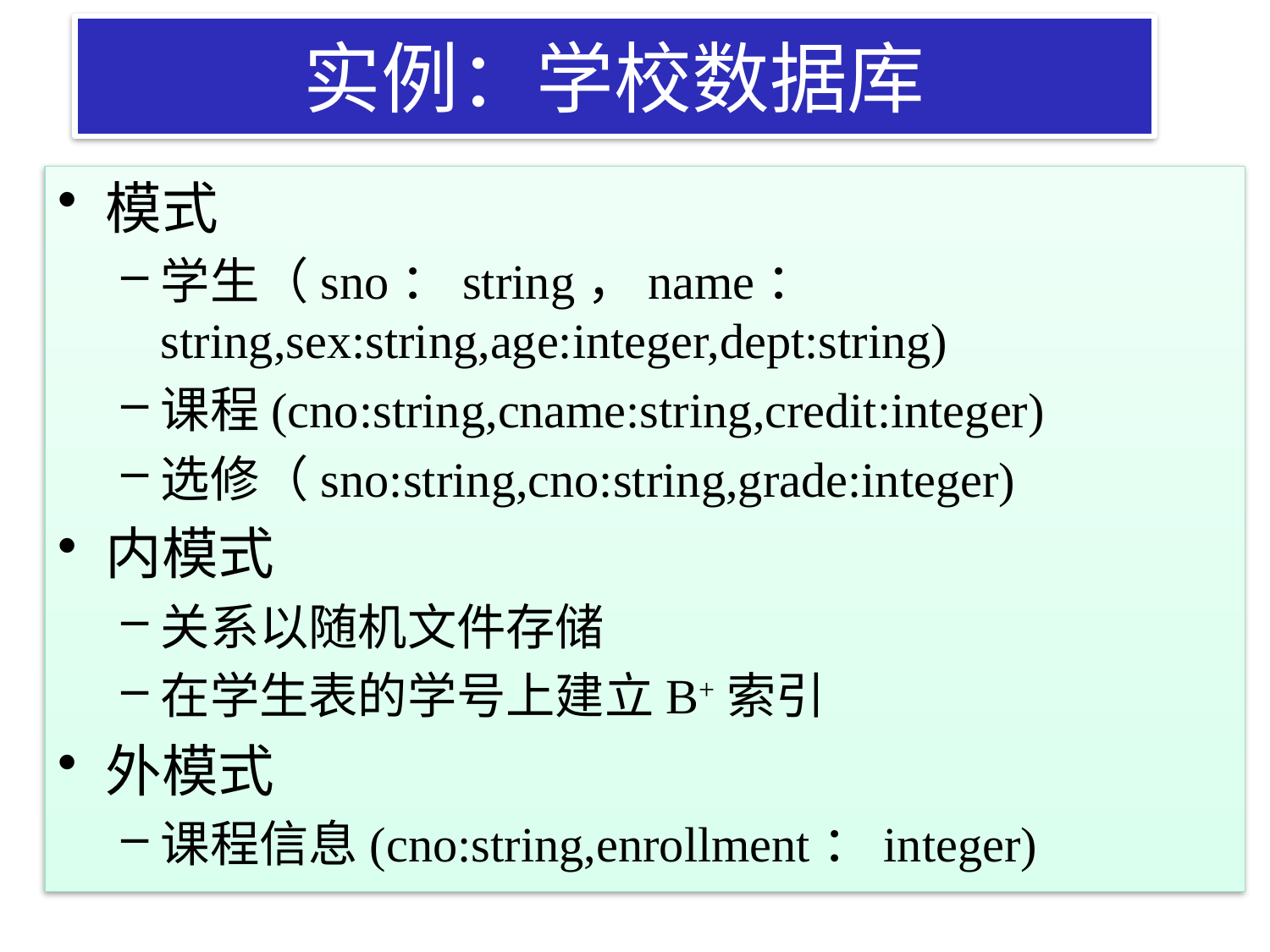

# 实例：学校数据库
模式
学生（sno：string，name：string,sex:string,age:integer,dept:string)
课程(cno:string,cname:string,credit:integer)
选修（sno:string,cno:string,grade:integer)
内模式
关系以随机文件存储
在学生表的学号上建立B+索引
外模式
课程信息(cno:string,enrollment：integer)